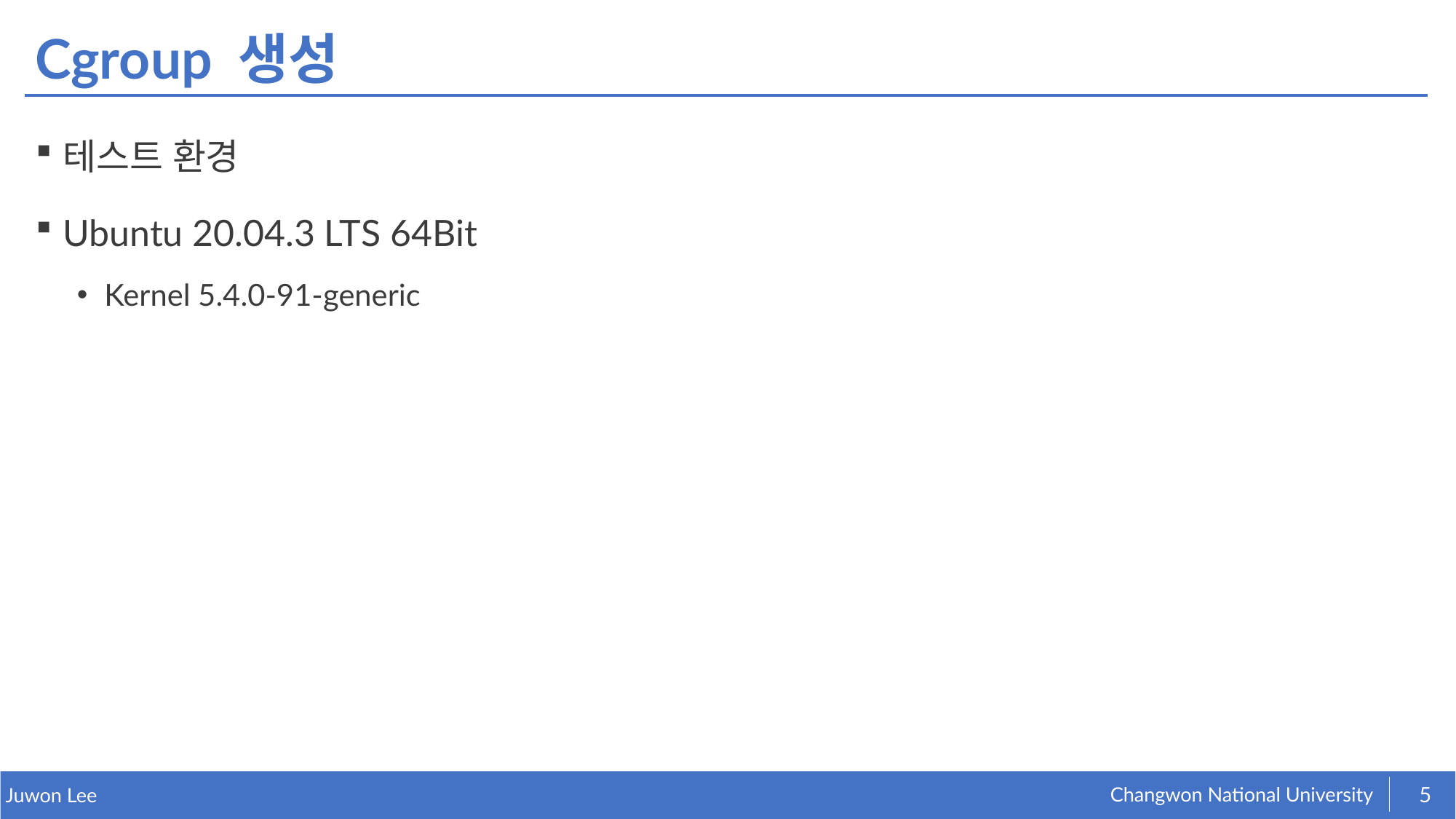

# Cgroup 생성
테스트 환경
Ubuntu 20.04.3 LTS 64Bit
Kernel 5.4.0-91-generic
5